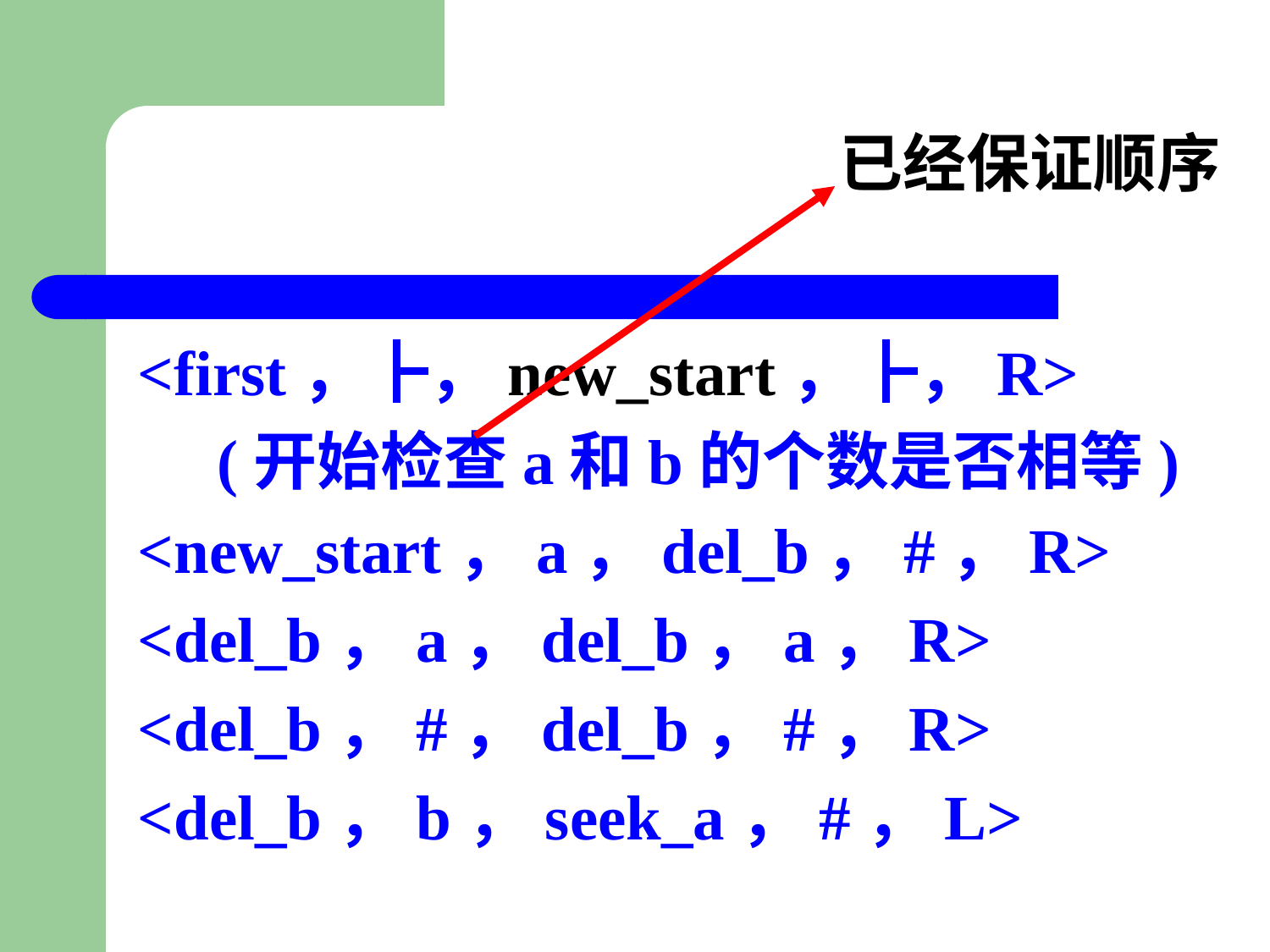

已经保证顺序
#

<first，┣，new_start，┣，R>
     (开始检查a和b的个数是否相等)
<new_start，a，del_b，#，R>
<del_b，a，del_b，a，R>
<del_b，#，del_b，#，R>
<del_b，b，seek_a，#，L>